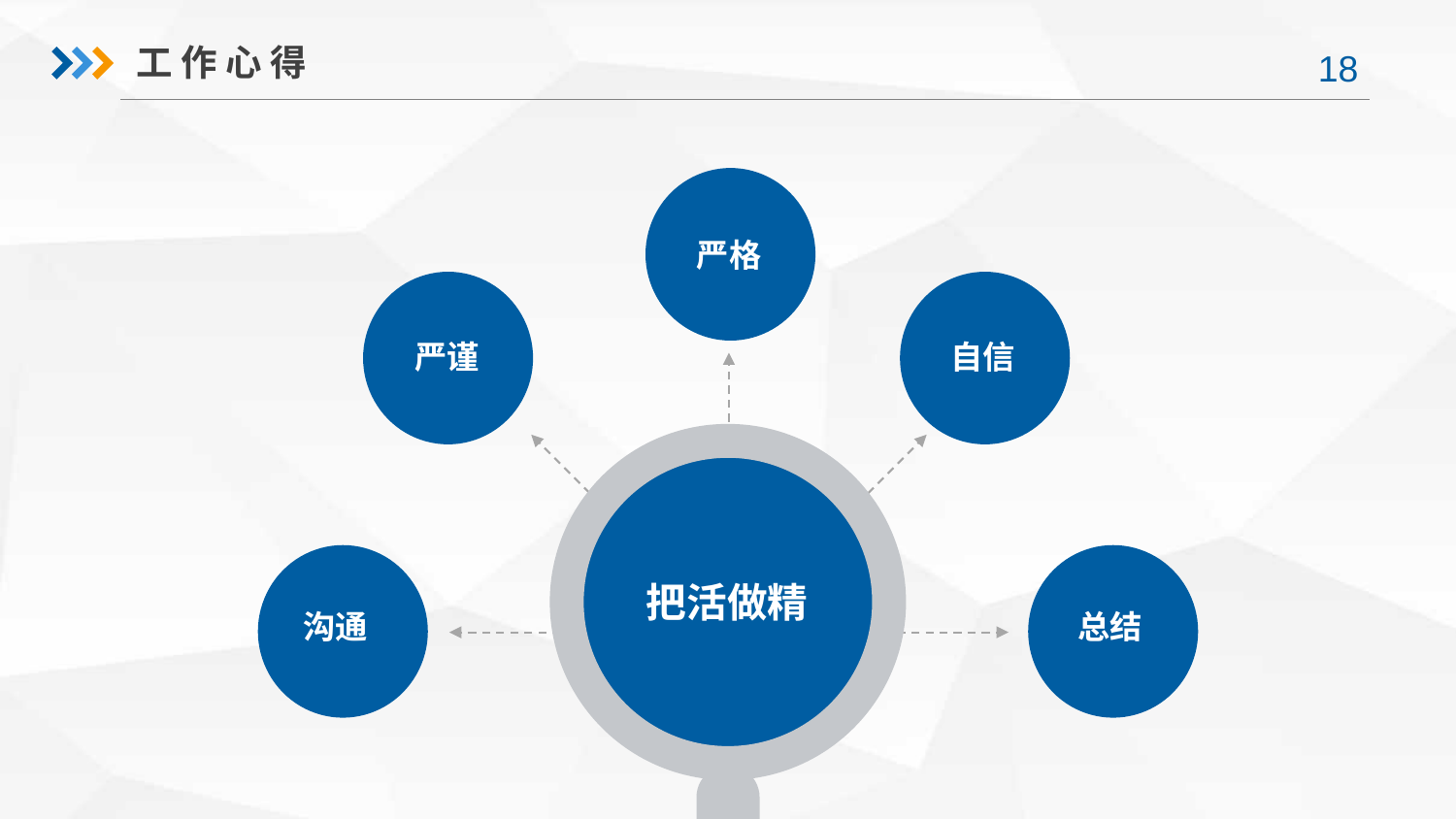

工 作 心 得

严格

严谨
自信

把活做精
沟通
总结